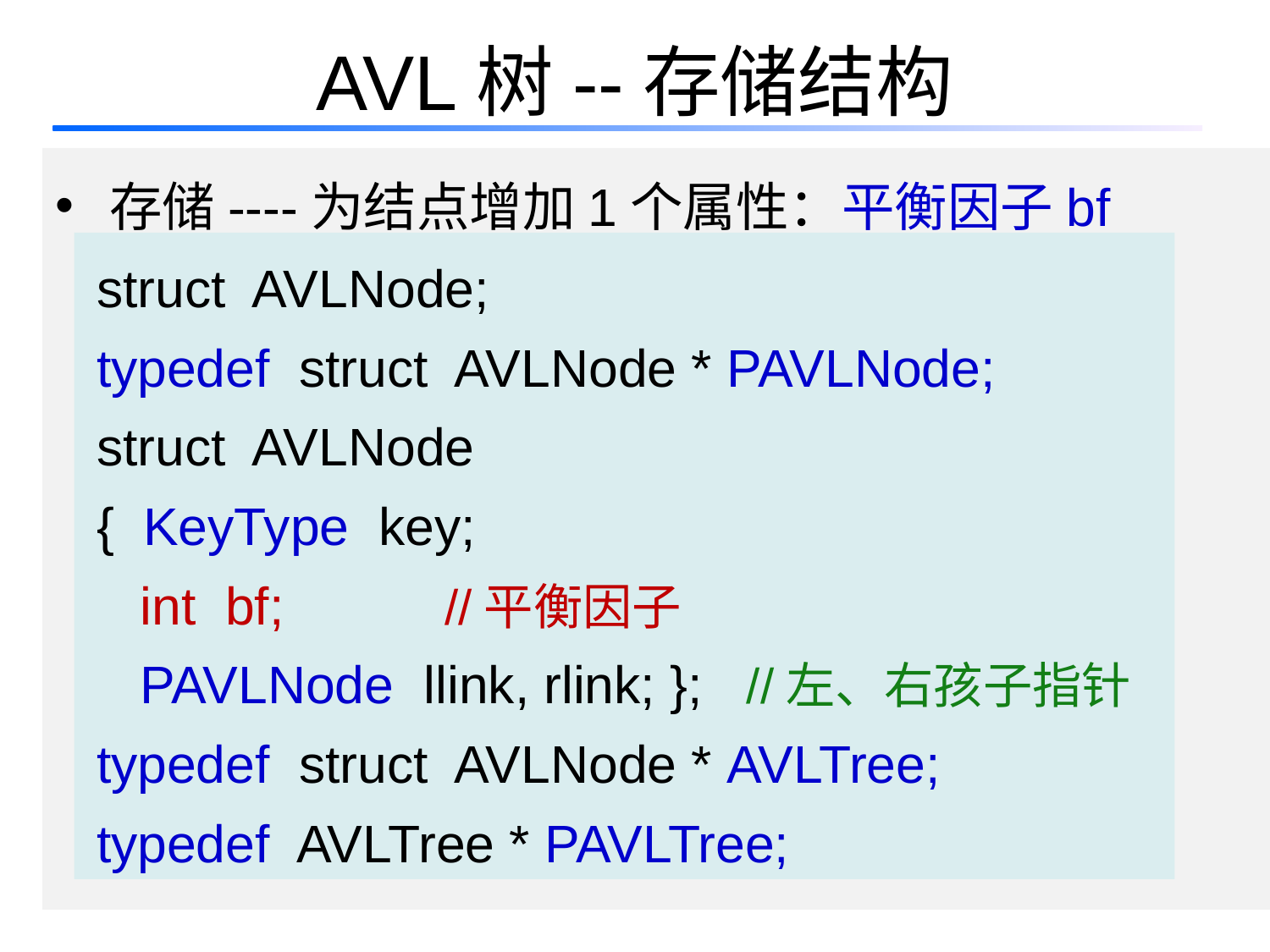

# AVL树--存储结构

 存储----为结点增加1个属性：平衡因子bf

struct  AVLNode;
typedef  struct  AVLNode * PAVLNode;
struct  AVLNode
{  KeyType  key;
   int  bf;           //平衡因子
   PAVLNode  llink, rlink; };   //左、右孩子指针
typedef  struct  AVLNode * AVLTree;
typedef  AVLTree * PAVLTree;